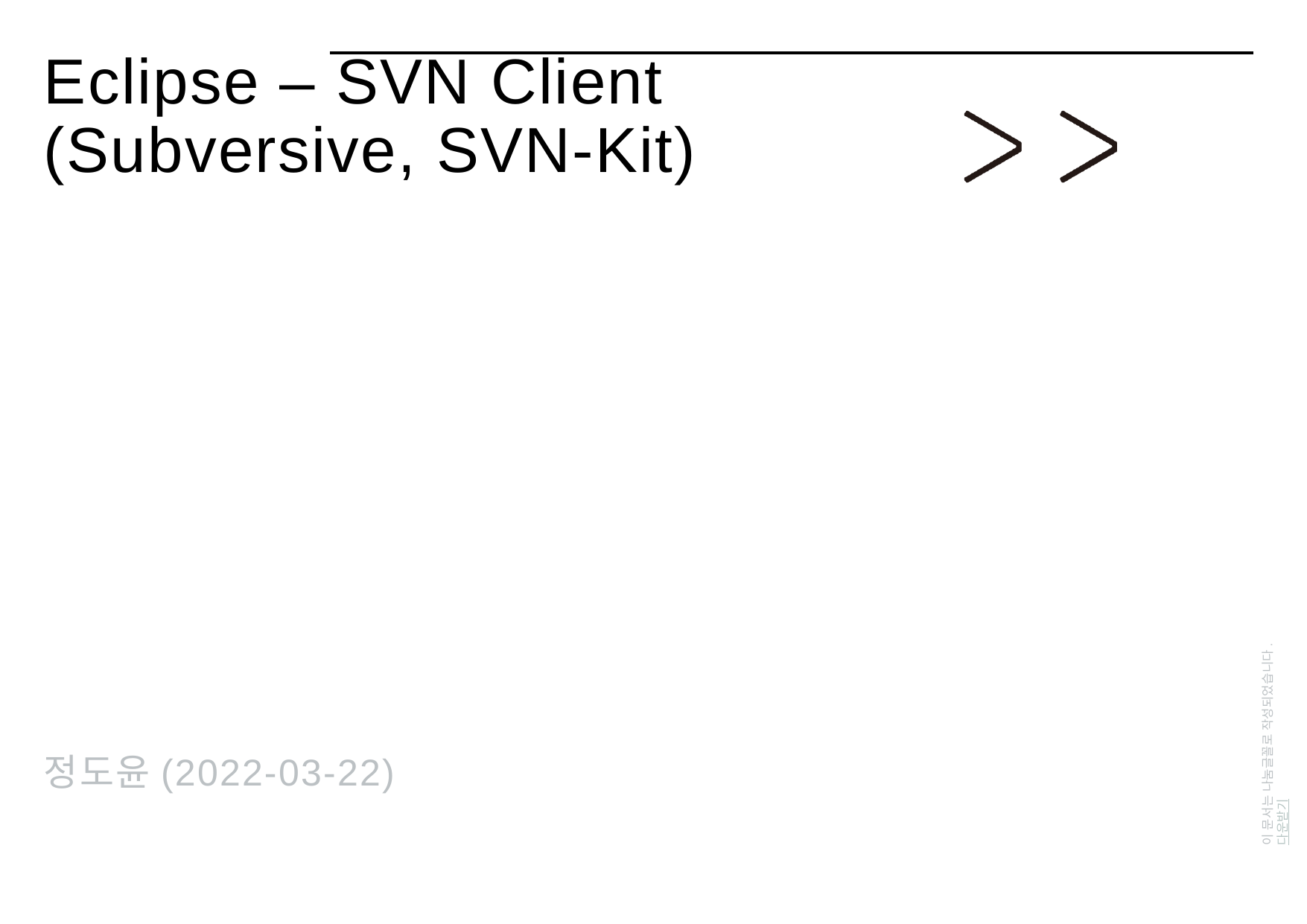

# Eclipse – SVN Client (Subversive, SVN-Kit)
이 문서는 나눔글꼴로 작성되었습니다. 다운받기
정도윤(2022-03-22)